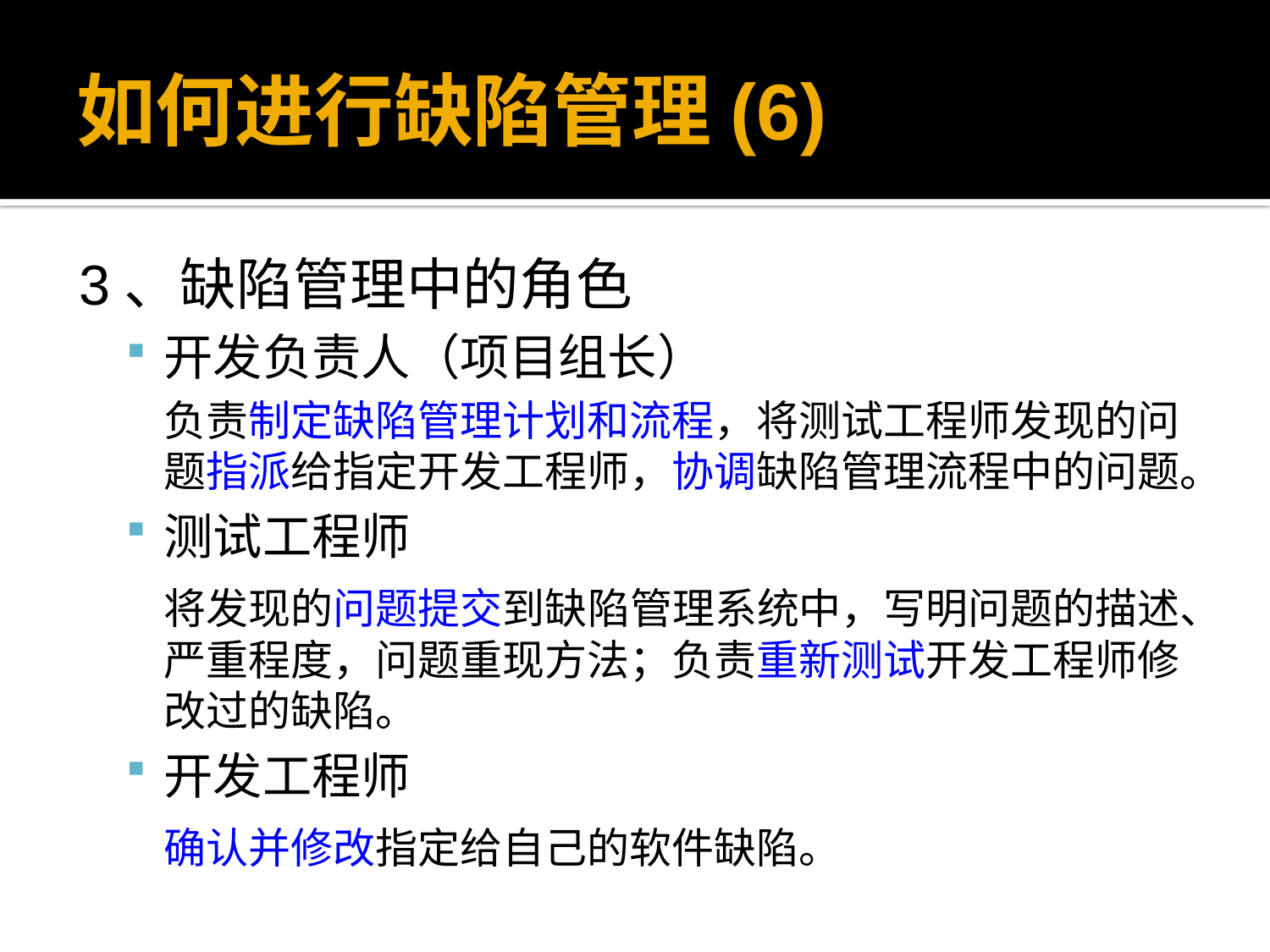

# 如何进行缺陷管理(6)
3、缺陷管理中的角色
开发负责人（项目组长）
	负责制定缺陷管理计划和流程，将测试工程师发现的问题指派给指定开发工程师，协调缺陷管理流程中的问题。
测试工程师
	将发现的问题提交到缺陷管理系统中，写明问题的描述、严重程度，问题重现方法；负责重新测试开发工程师修改过的缺陷。
开发工程师
	确认并修改指定给自己的软件缺陷。